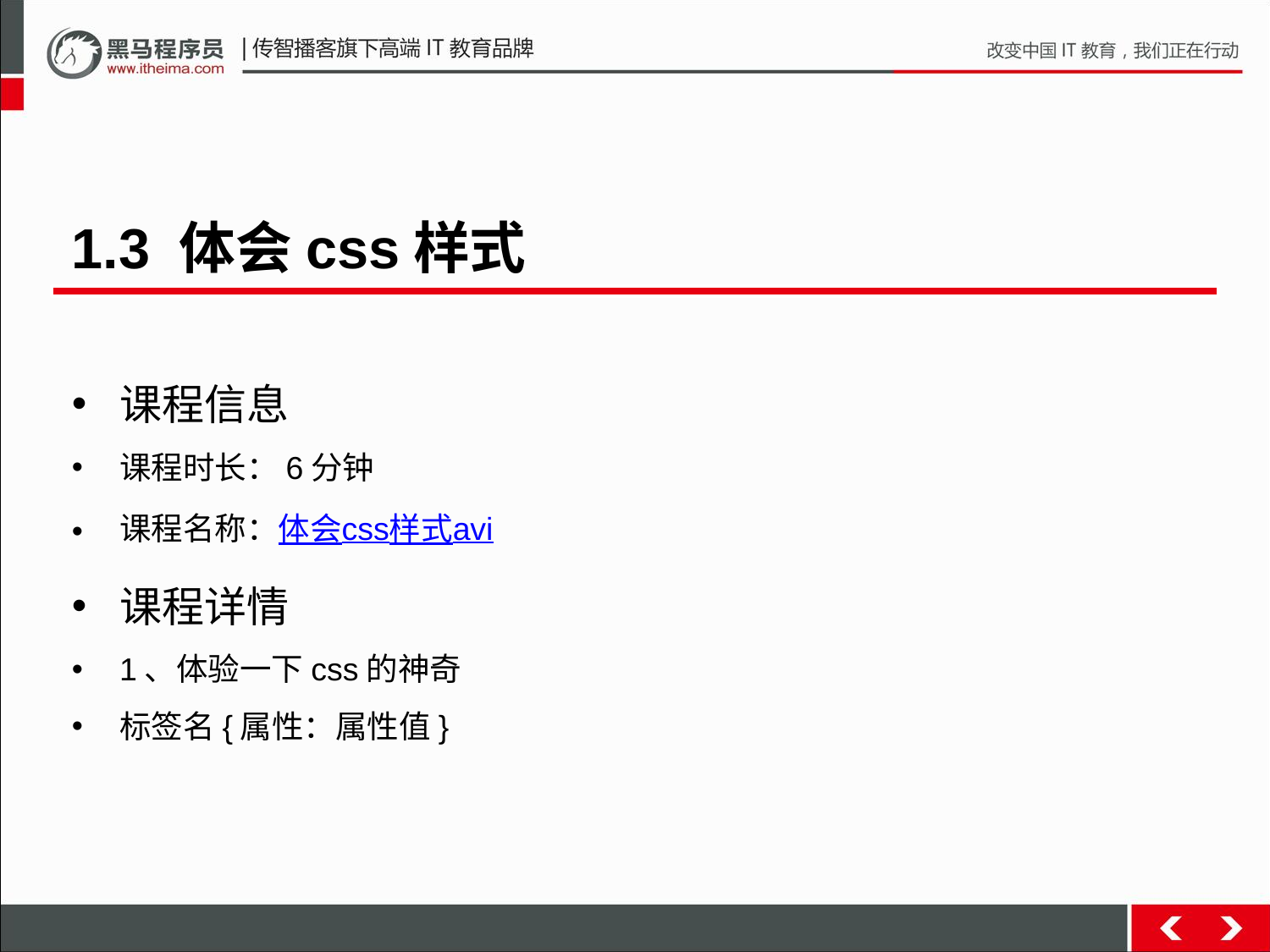

1.3 体会css样式
课程信息
课程时长：6分钟
课程名称：体会css样式avi
课程详情
1、体验一下css的神奇
标签名{属性：属性值}